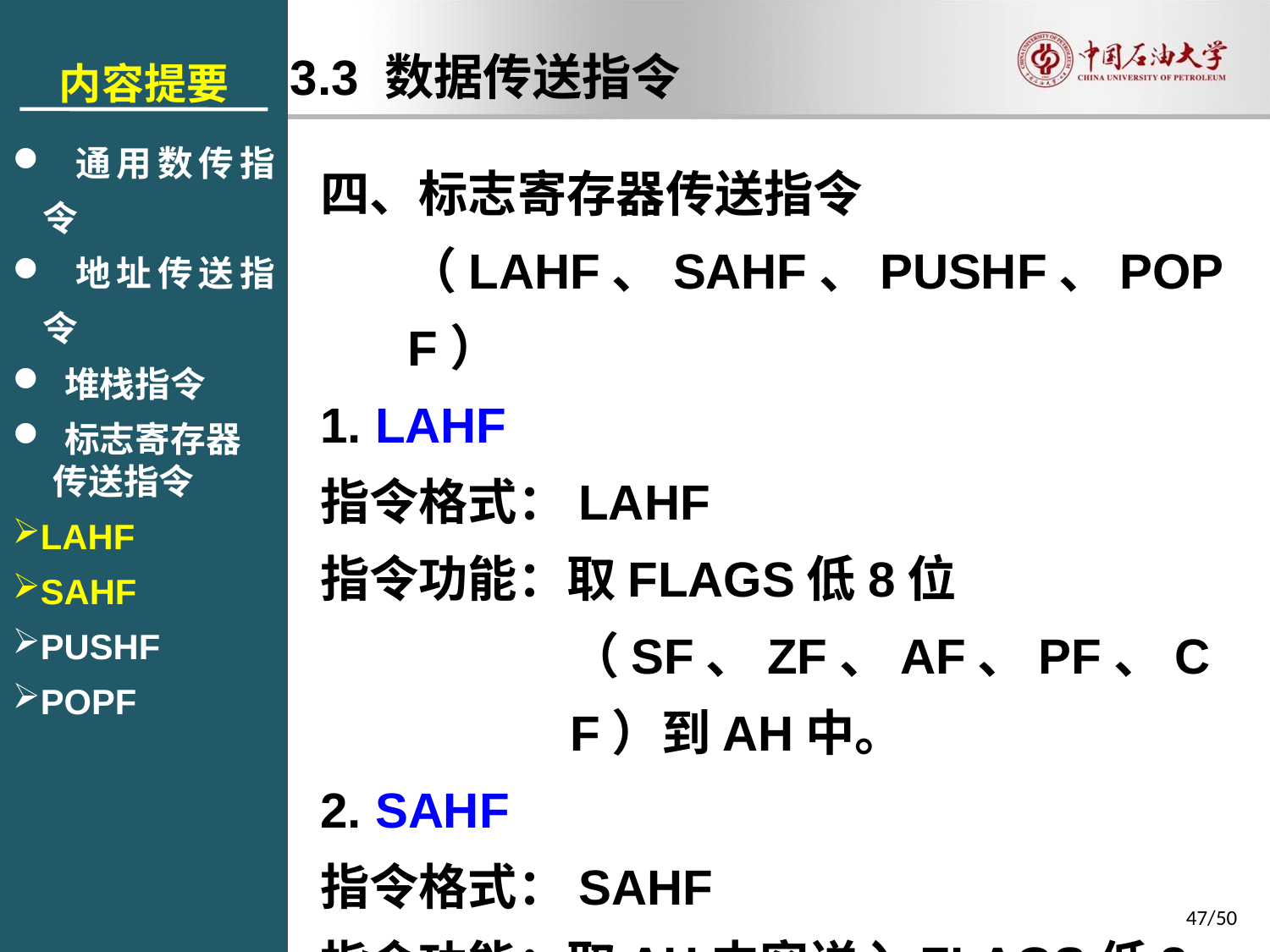

内容提要
 通用数传指令
 地址传送指令
 堆栈指令
 标志寄存器
    传送指令
LAHF
SAHF
PUSHF
POPF

3.3 数据传送指令
四、标志寄存器传送指令
（LAHF、SAHF、PUSHF、POPF）
1. LAHF
指令格式：LAHF
指令功能：取FLAGS低8位（SF、ZF、AF、PF、CF）到AH中。
2. SAHF
指令格式：SAHF
指令功能：取AH内容送入FLAGS低8位。
47/50